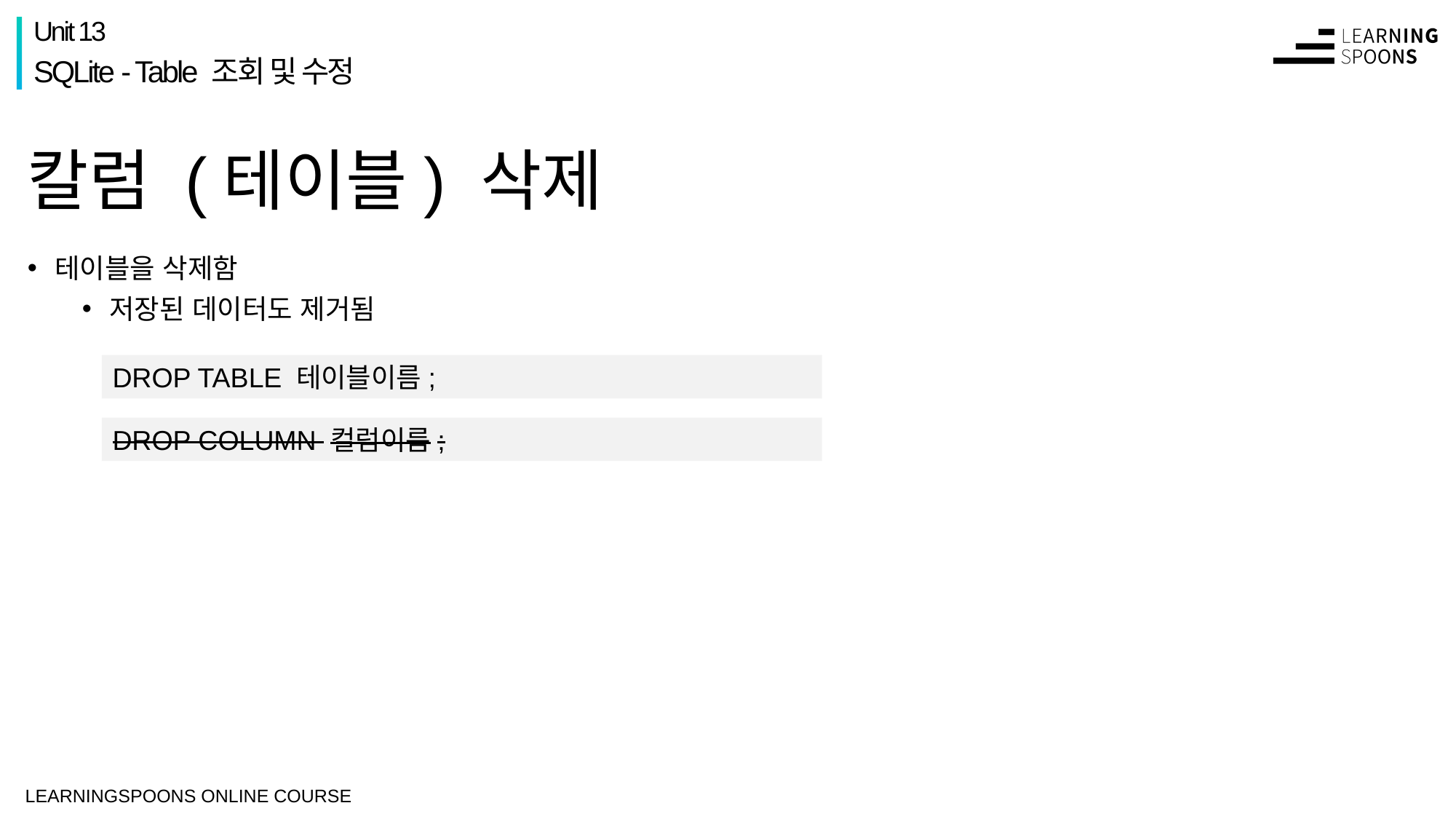

Unit 13
SQLite - Table 조회 및 수정
# 칼럼 (테이블) 삭제
테이블을 삭제함
저장된 데이터도 제거됨
DROP TABLE 테이블이름;
DROP COLUMN 컬럼이름;